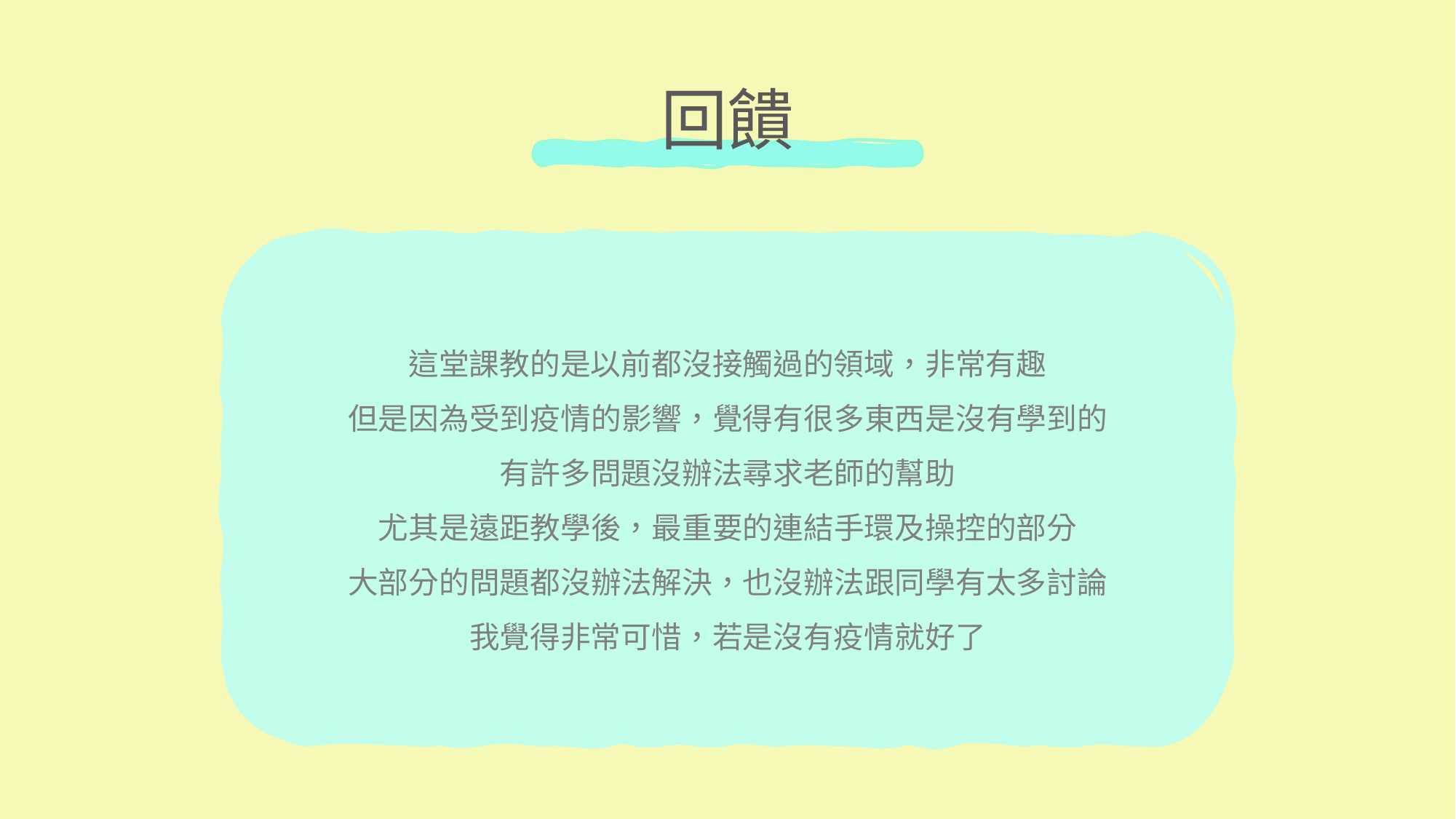

# 回饋

這堂課教的是以前都沒接觸過的領域，非常有趣
但是因為受到疫情的影響，覺得有很多東西是沒有學到的
有許多問題沒辦法尋求老師的幫助
尤其是遠距教學後，最重要的連結手環及操控的部分
大部分的問題都沒辦法解決，也沒辦法跟同學有太多討論
我覺得非常可惜，若是沒有疫情就好了